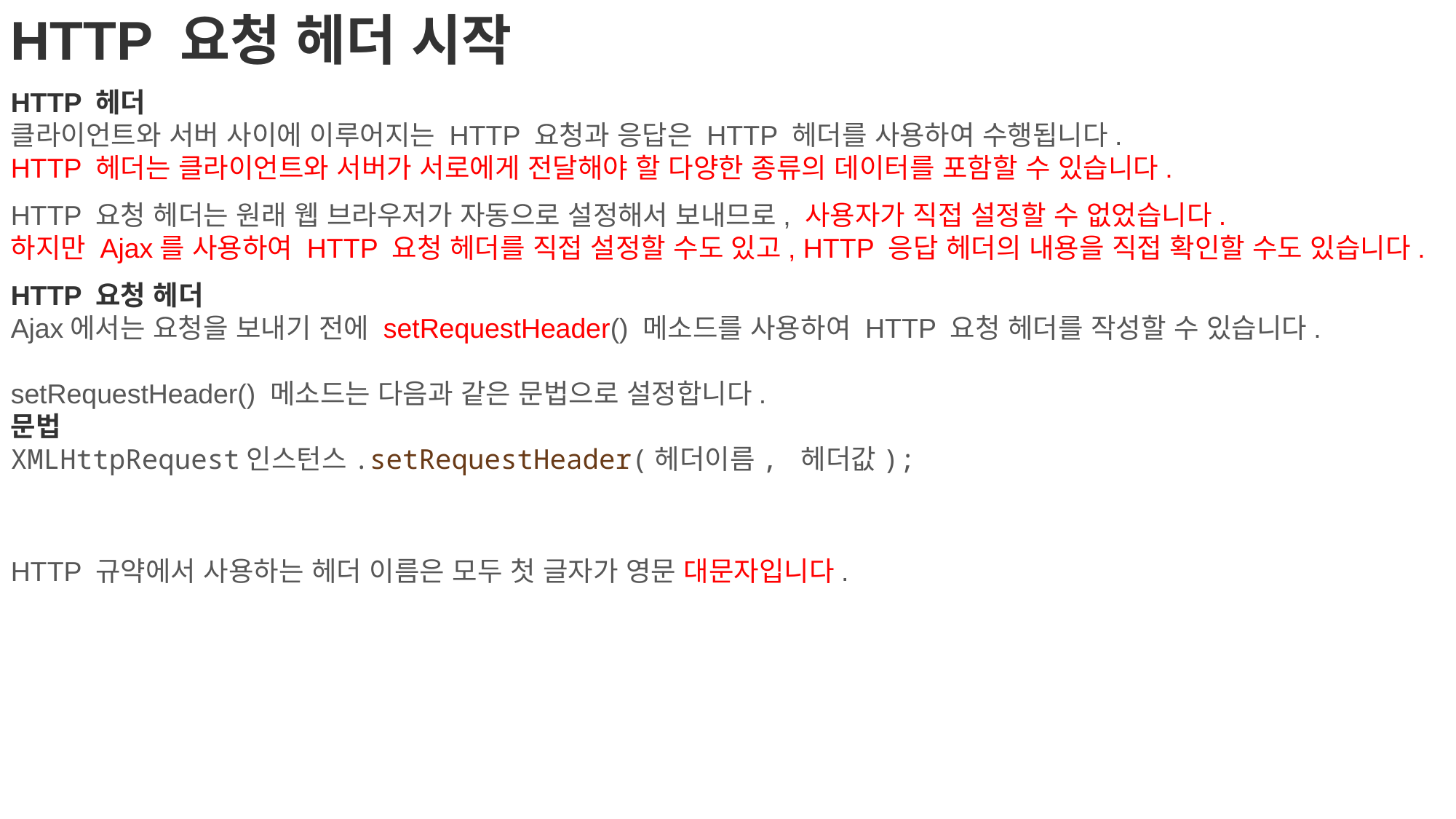

HTTP 요청 헤더 시작
HTTP 헤더
클라이언트와 서버 사이에 이루어지는 HTTP 요청과 응답은 HTTP 헤더를 사용하여 수행됩니다.
HTTP 헤더는 클라이언트와 서버가 서로에게 전달해야 할 다양한 종류의 데이터를 포함할 수 있습니다.
HTTP 요청 헤더는 원래 웹 브라우저가 자동으로 설정해서 보내므로, 사용자가 직접 설정할 수 없었습니다.
하지만 Ajax를 사용하여 HTTP 요청 헤더를 직접 설정할 수도 있고, HTTP 응답 헤더의 내용을 직접 확인할 수도 있습니다.
HTTP 요청 헤더
Ajax에서는 요청을 보내기 전에 setRequestHeader() 메소드를 사용하여 HTTP 요청 헤더를 작성할 수 있습니다.

setRequestHeader() 메소드는 다음과 같은 문법으로 설정합니다.
문법
XMLHttpRequest인스턴스.setRequestHeader(헤더이름, 헤더값);
HTTP 규약에서 사용하는 헤더 이름은 모두 첫 글자가 영문 대문자입니다.